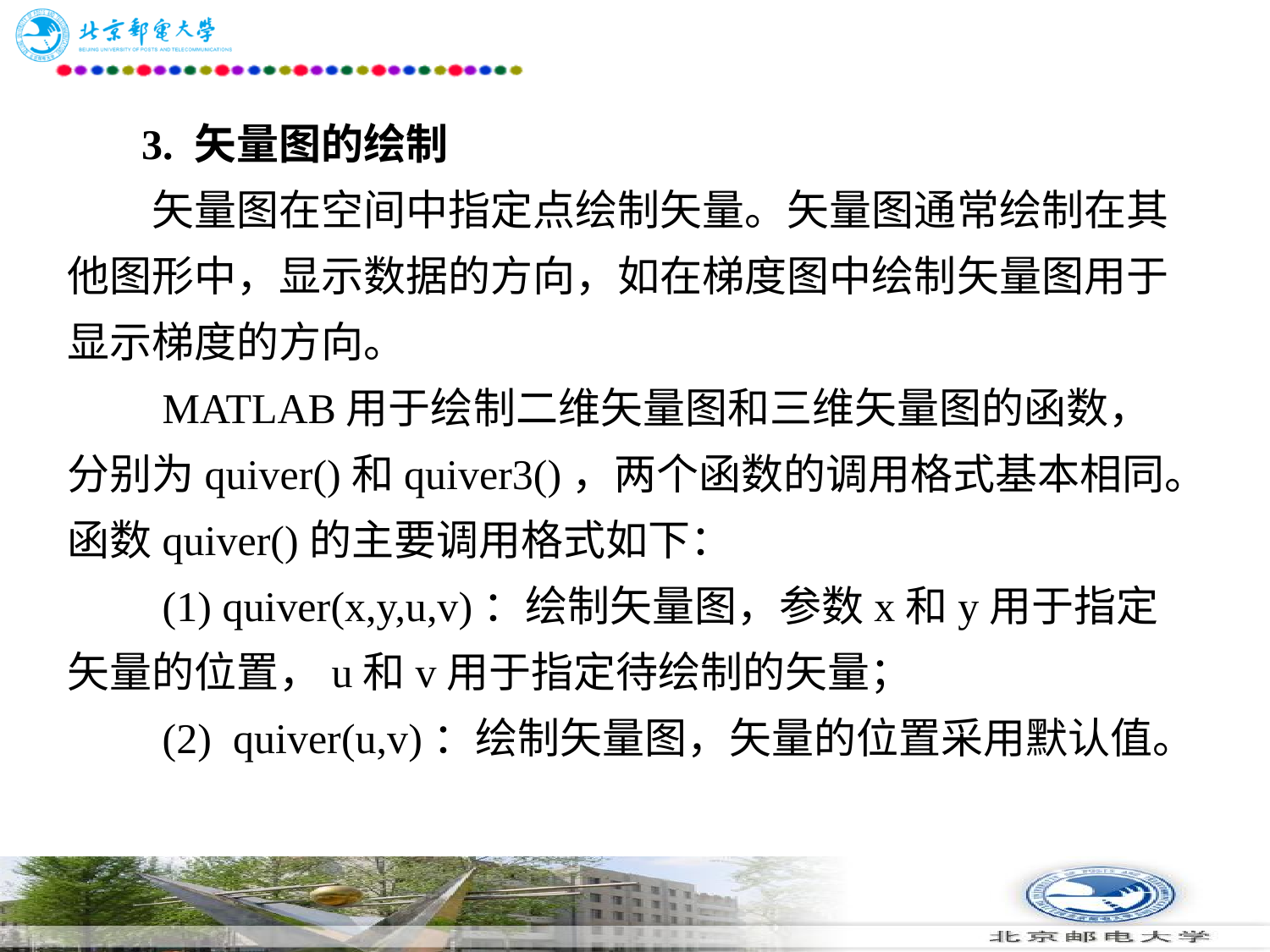

# 3. 矢量图的绘制 　　矢量图在空间中指定点绘制矢量。矢量图通常绘制在其他图形中，显示数据的方向，如在梯度图中绘制矢量图用于显示梯度的方向。 　　MATLAB用于绘制二维矢量图和三维矢量图的函数，分别为quiver()和quiver3()，两个函数的调用格式基本相同。函数quiver()的主要调用格式如下： 　　(1) quiver(x,y,u,v)：绘制矢量图，参数x和y用于指定矢量的位置，u和v用于指定待绘制的矢量； 　　(2)  quiver(u,v)：绘制矢量图，矢量的位置采用默认值。